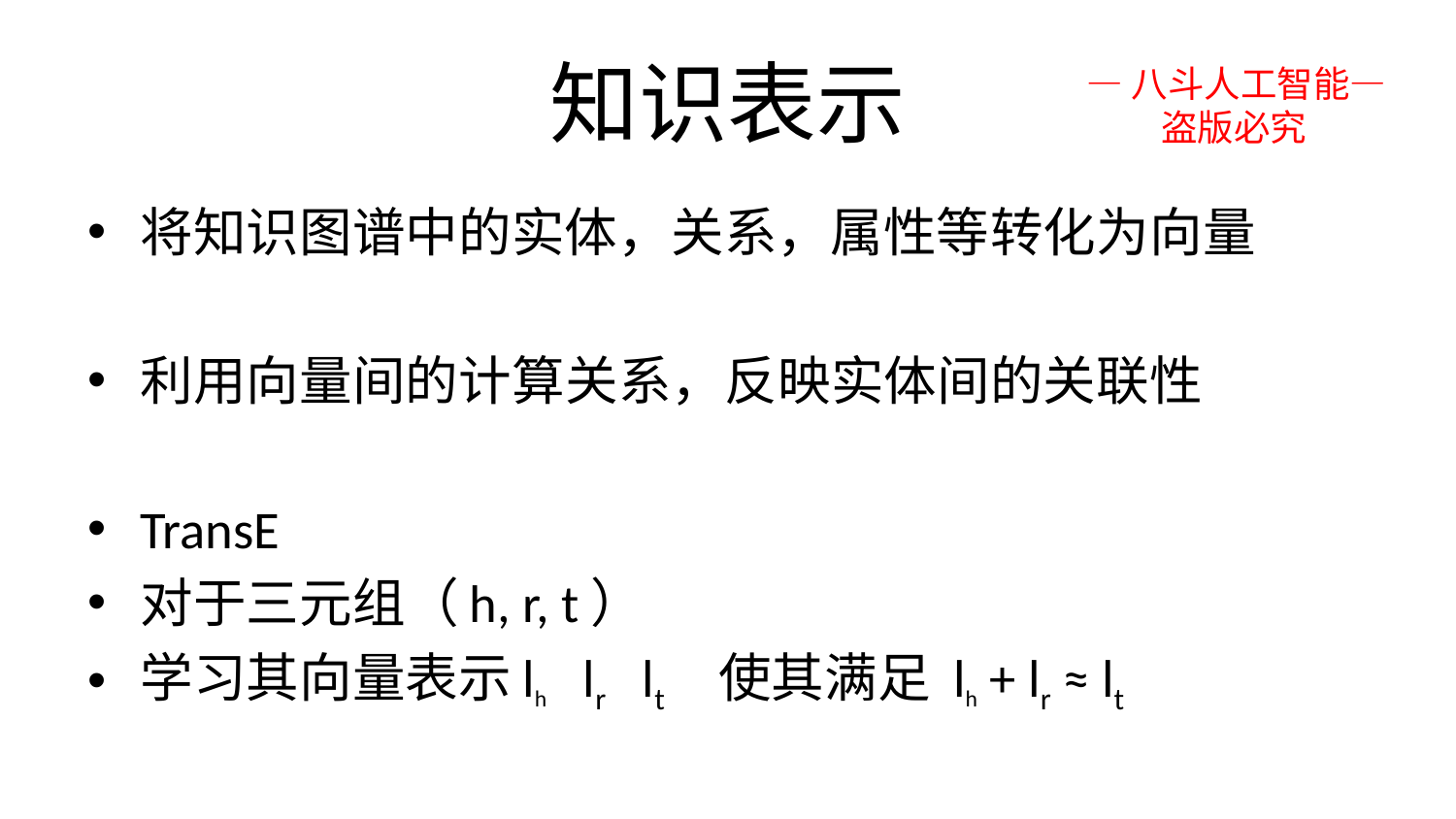

# 知识表示
—八斗人工智能—
        盗版必究
将知识图谱中的实体，关系，属性等转化为向量

利用向量间的计算关系，反映实体间的关联性

TransE
对于三元组（h, r, t）
学习其向量表示lh   lr   lt    使其满足 lh + lr ≈ lt